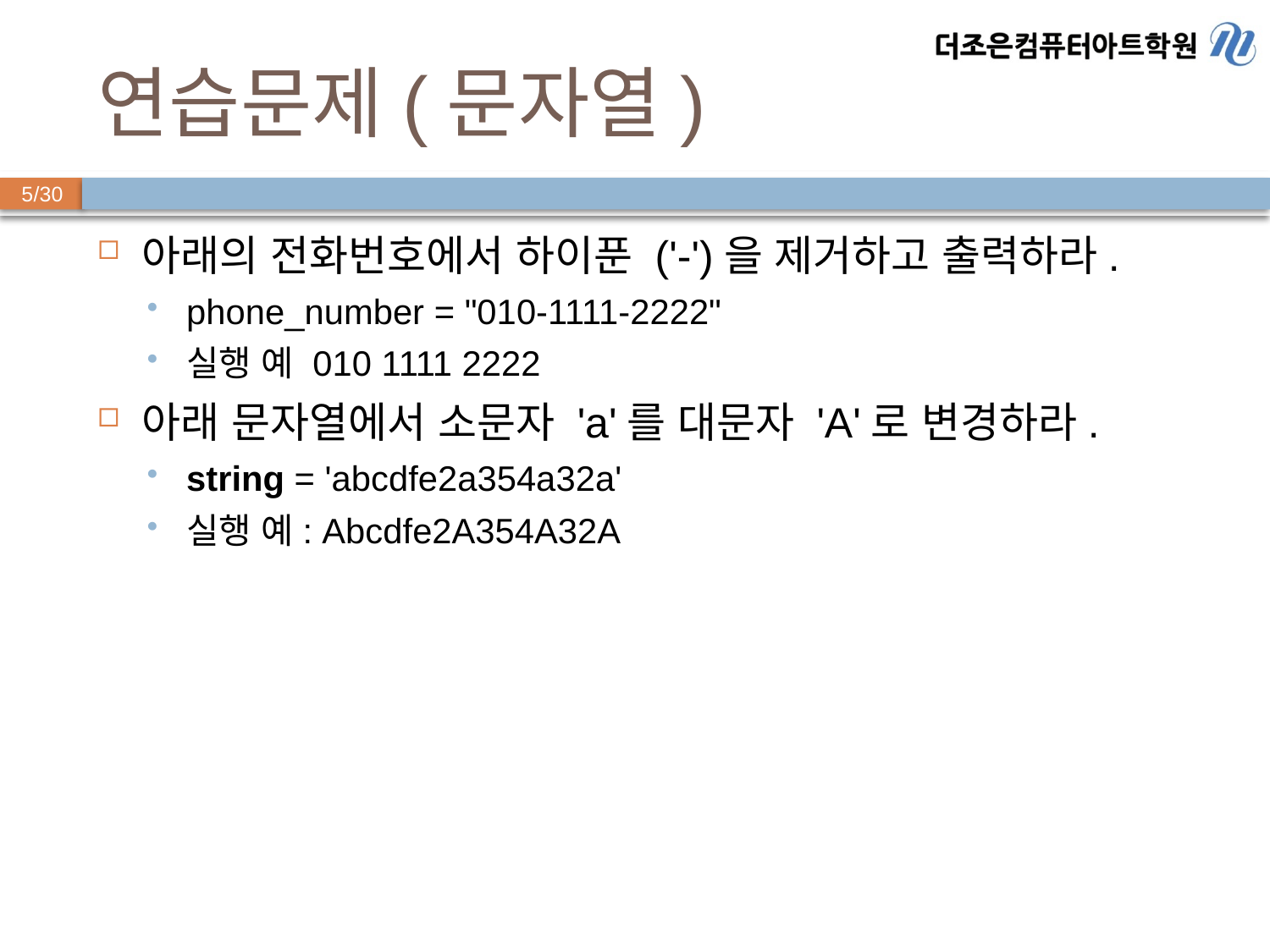

# 연습문제(문자열)
아래의 전화번호에서 하이푼 ('-')을 제거하고 출력하라.
phone_number = "010-1111-2222"
실행 예 010 1111 2222
아래 문자열에서 소문자 'a'를 대문자 'A'로 변경하라.
string = 'abcdfe2a354a32a'
실행 예: Abcdfe2A354A32A